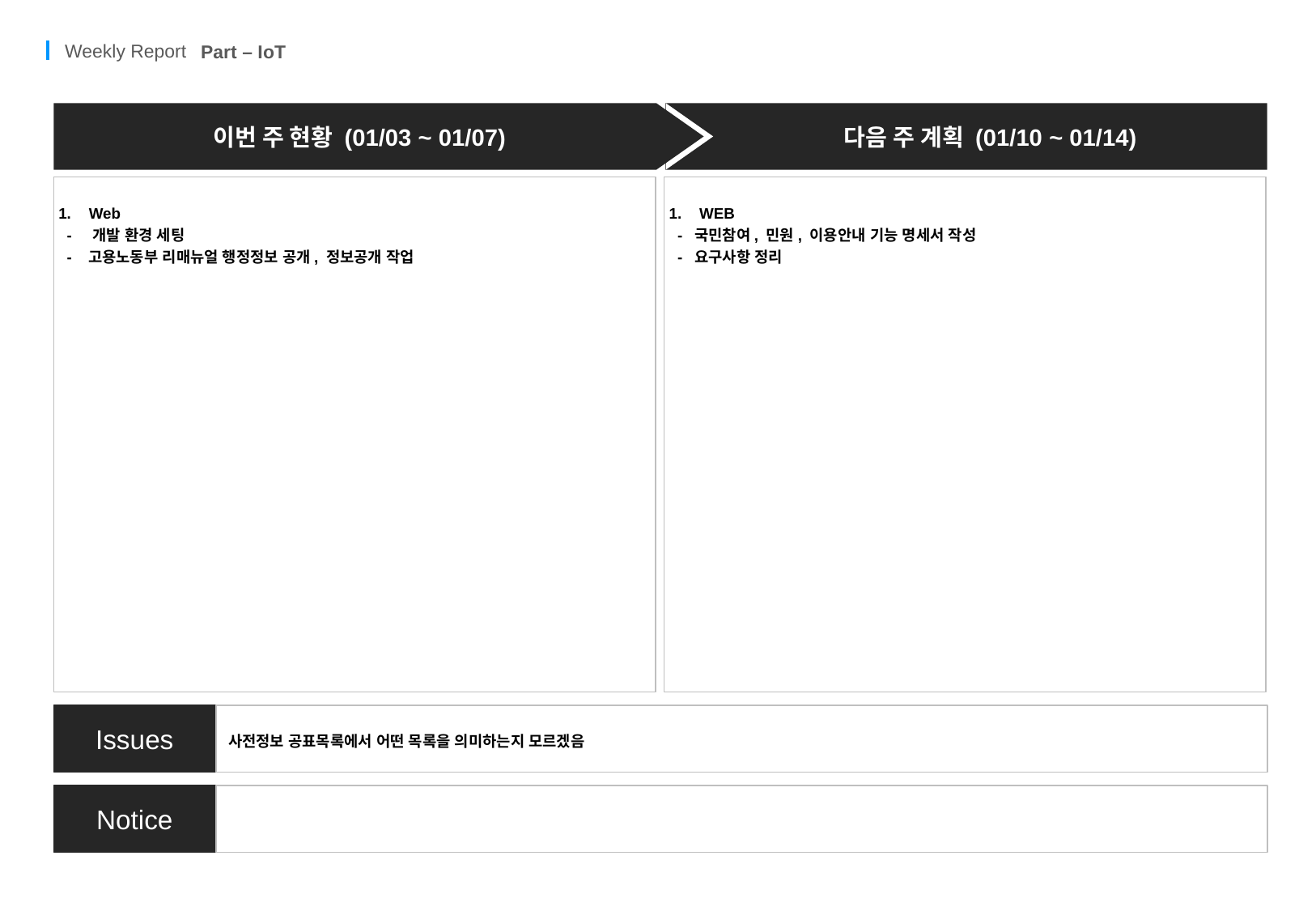

Part – IoT

이번 주 현황 (01/03 ~ 01/07)
다음 주 계획 (01/10 ~ 01/14)

Web
  -    개발 환경 세팅
  -   고용노동부 리매뉴얼 행정정보 공개, 정보공개 작업

WEB
  -  국민참여, 민원, 이용안내 기능 명세서 작성
  -  요구사항 정리
Issues
사전정보 공표목록에서 어떤 목록을 의미하는지 모르겠음
Notice